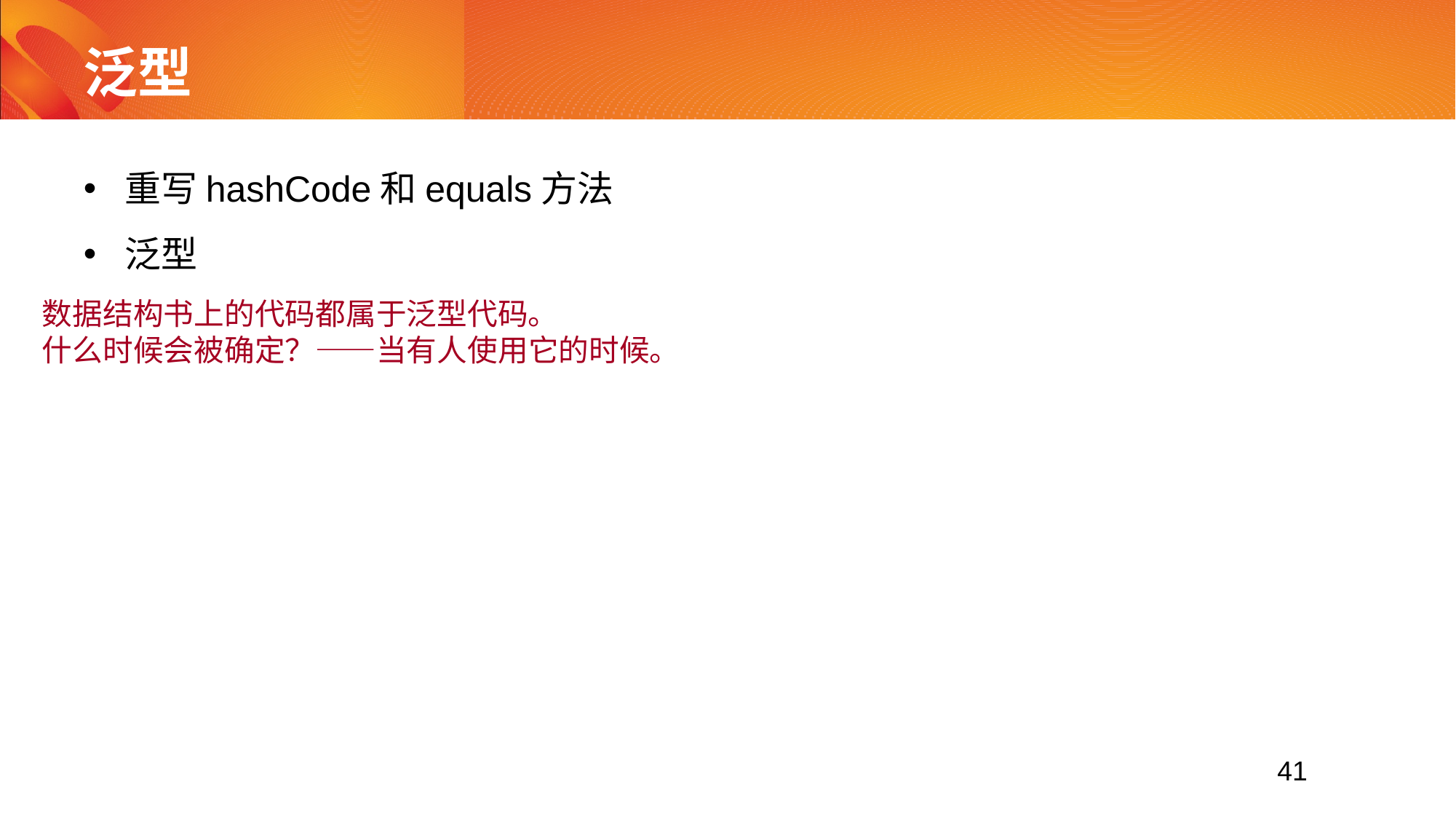

# 泛型
重写hashCode和equals方法
泛型
数据结构书上的代码都属于泛型代码。
什么时候会被确定？——当有人使用它的时候。